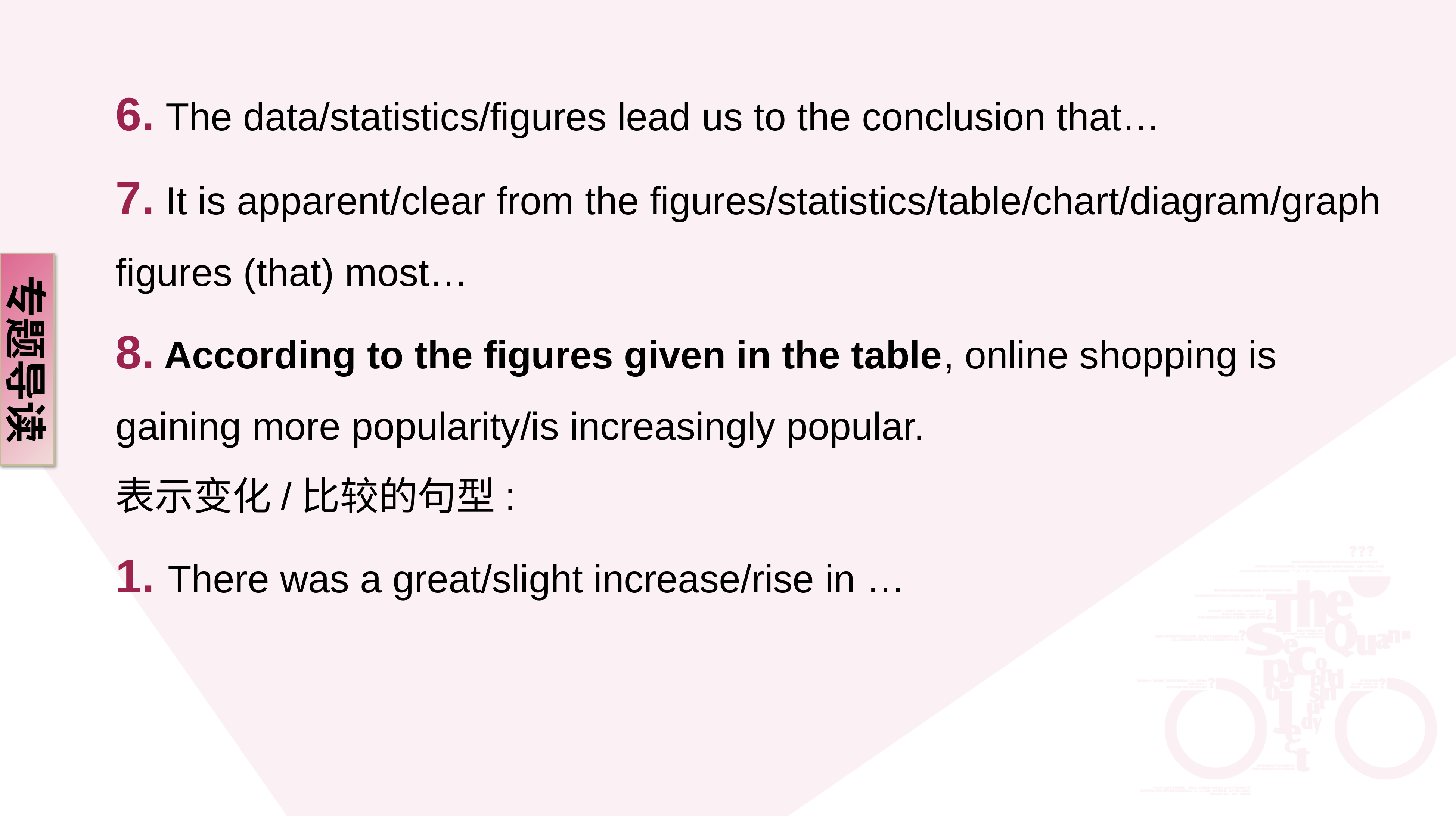

6. The data/statistics/figures lead us to the conclusion that…
7. It is apparent/clear from the figures/statistics/table/chart/diagram/graph figures (that) most…
8. According to the figures given in the table, online shopping is gaining more popularity/is increasingly popular.
表示变化/比较的句型:
1. There was a great/slight increase/rise in …
专题导读